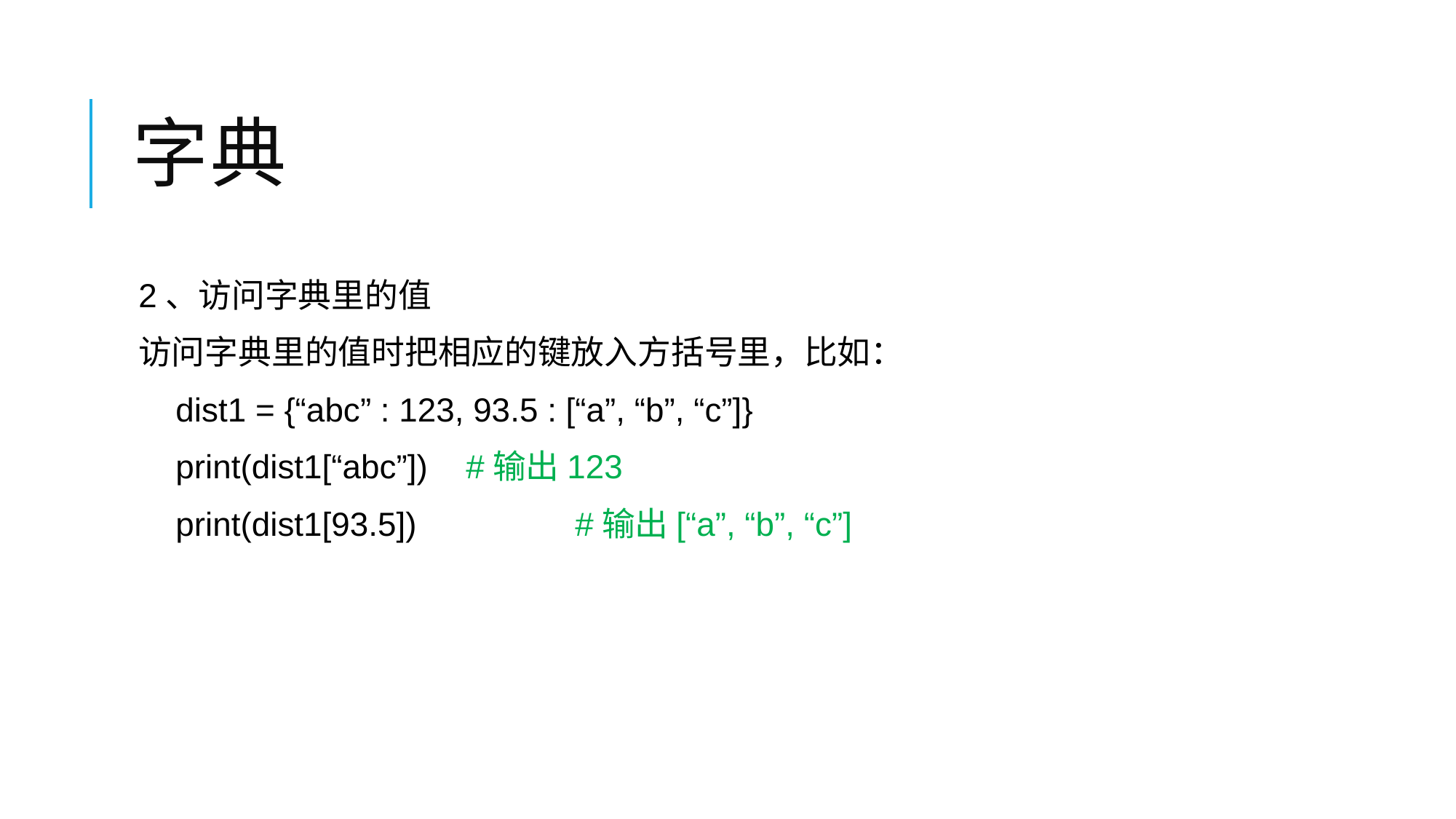

# 字典
2、访问字典里的值
访问字典里的值时把相应的键放入方括号里，比如：
    dist1 = {“abc” : 123, 93.5 : [“a”, “b”, “c”]}
    print(dist1[“abc”])	#输出123
    print(dist1[93.5])		#输出[“a”, “b”, “c”]